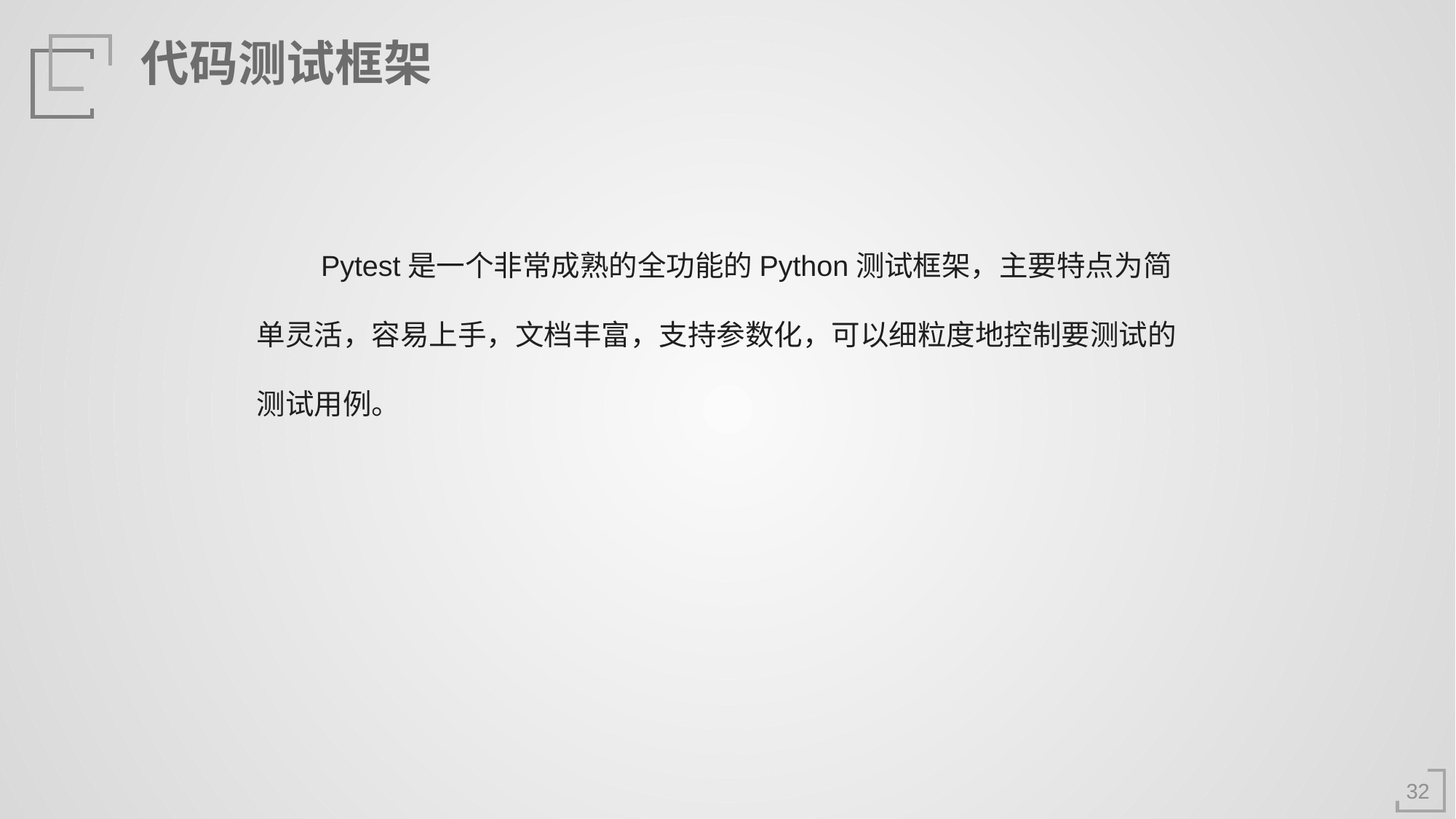

代码测试框架
        Pytest是一个非常成熟的全功能的Python测试框架，主要特点为简单灵活，容易上手，文档丰富，支持参数化，可以细粒度地控制要测试的测试用例。